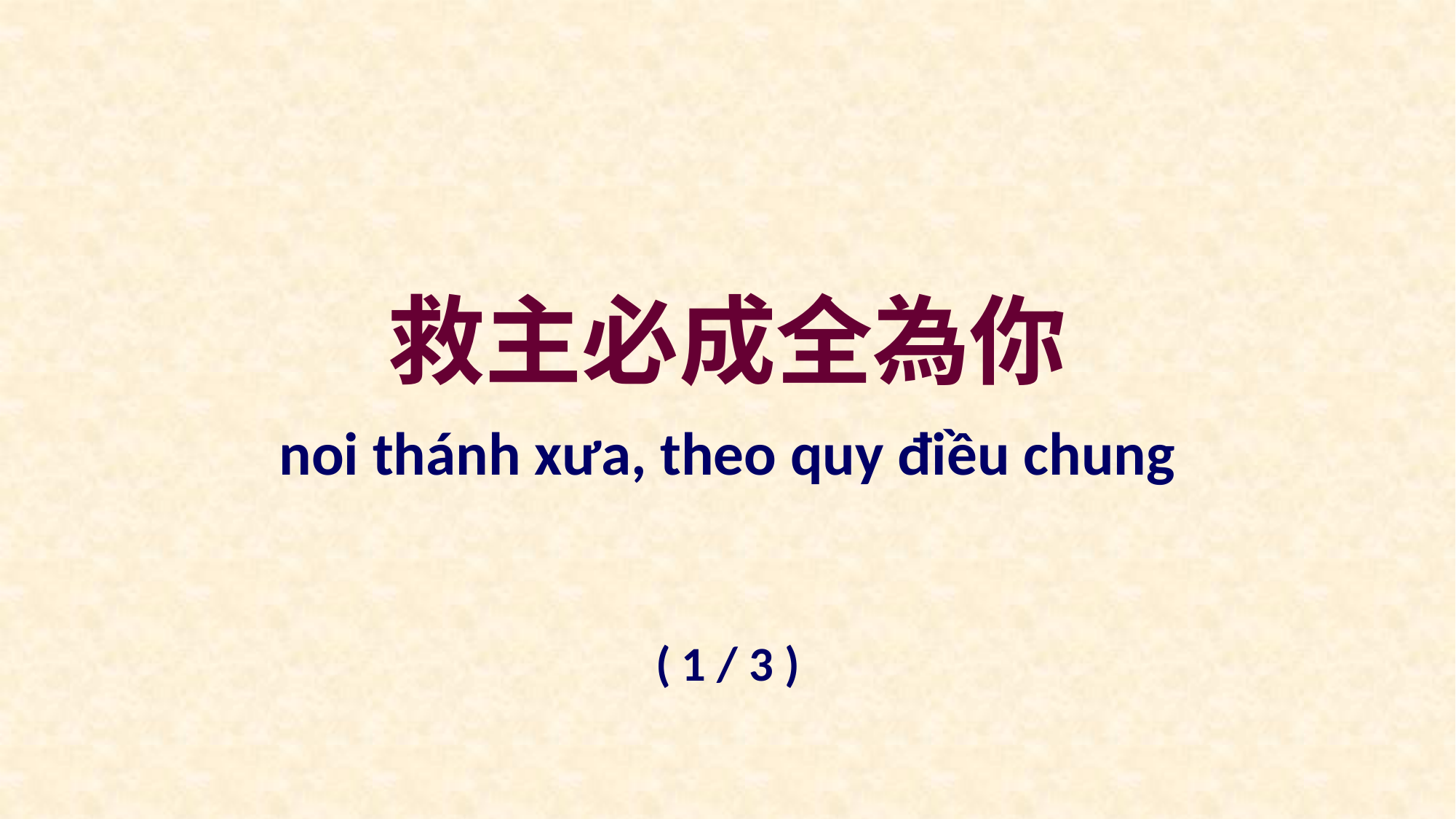

救主必成全為你
noi thánh xưa, theo quy điều chung
( 1 / 3 )